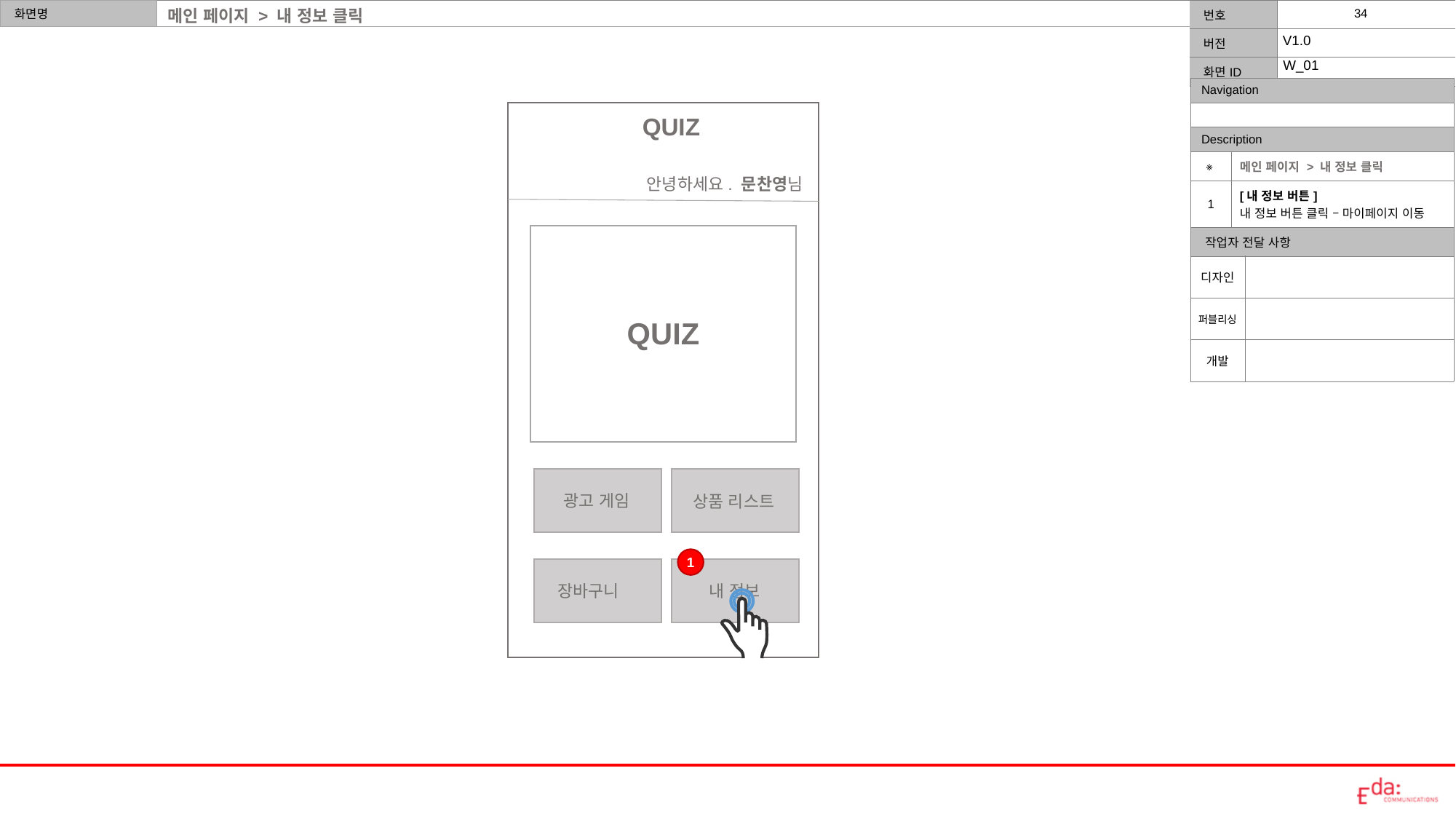

메인 페이지 > 내 정보 클릭
W_01
| Navigation |  |  |
| --- | --- | --- |
|  |  |  |
| Description |  |  |
| ※ | 메인 페이지 > 내 정보 클릭 |  |
| 1 | [내 정보 버튼] 내 정보 버튼 클릭 – 마이페이지 이동 |  |
| 작업자 전달 사항 |  |  |
| 디자인 |  |  |
| 퍼블리싱 |  |  |
| 개발 |  |  |

QUIZ
안녕하세요. 문찬영님

QUIZ

광고 게임
상품 리스트
1

장바구니
내 정보